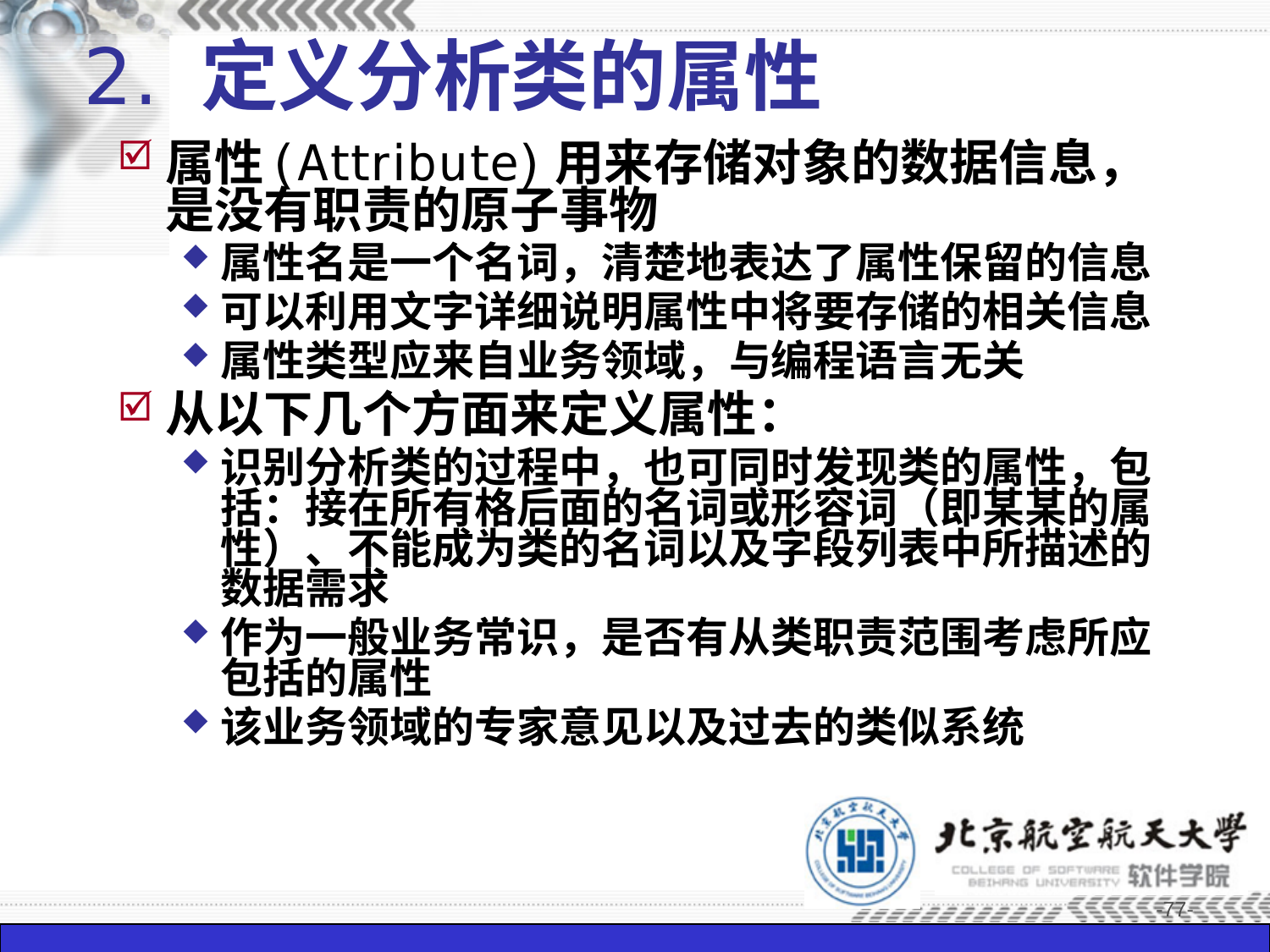

# 2. 定义分析类的属性
属性(Attribute)用来存储对象的数据信息，是没有职责的原子事物
属性名是一个名词，清楚地表达了属性保留的信息
可以利用文字详细说明属性中将要存储的相关信息
属性类型应来自业务领域，与编程语言无关
从以下几个方面来定义属性：
识别分析类的过程中，也可同时发现类的属性，包括：接在所有格后面的名词或形容词（即某某的属性）、不能成为类的名词以及字段列表中所描述的数据需求
作为一般业务常识，是否有从类职责范围考虑所应包括的属性
该业务领域的专家意见以及过去的类似系统
-77-